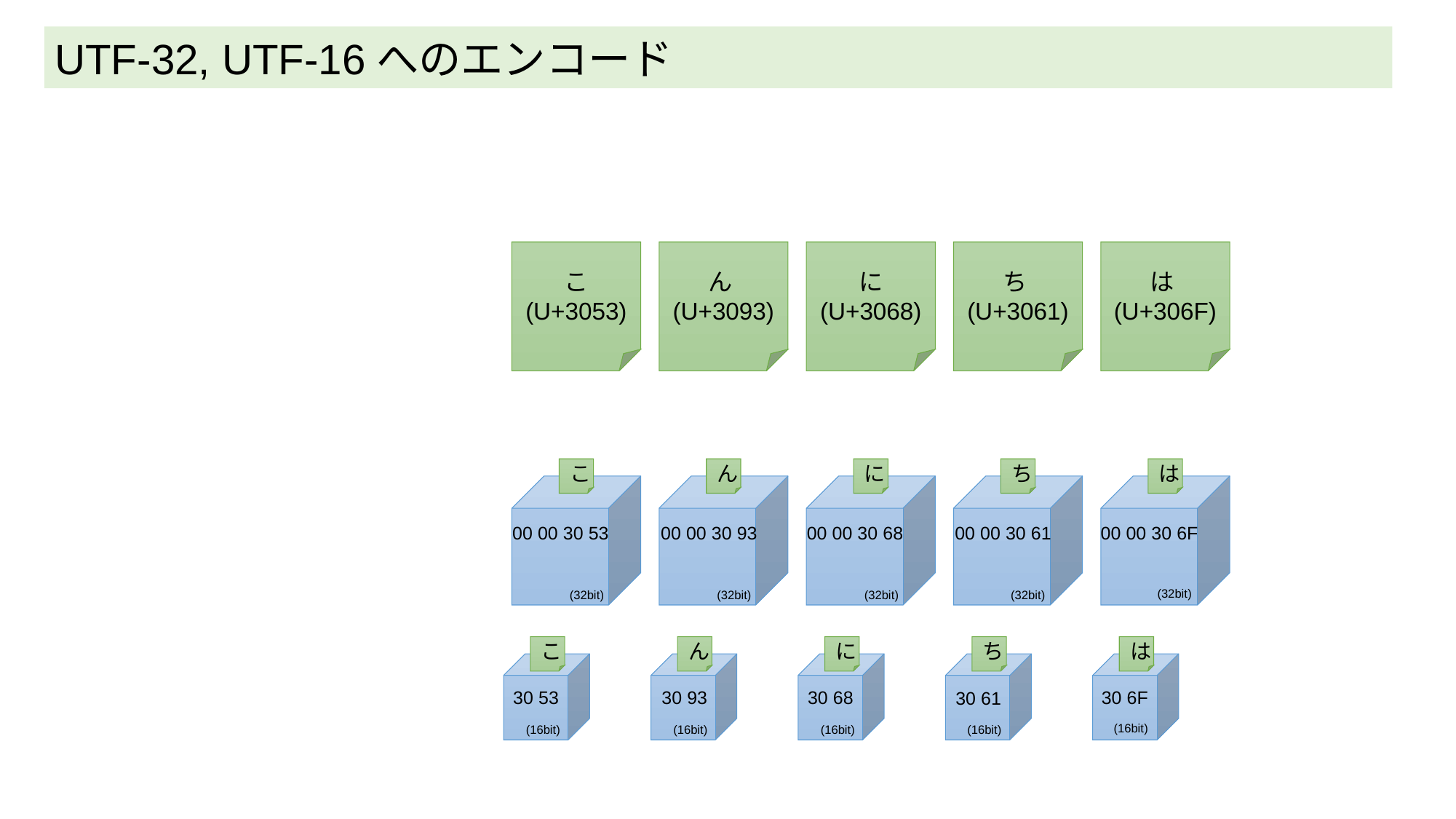

UTF-32, UTF-16へのエンコード
こ
(U+3053)
ん(U+3093)
に
(U+3068)
ち(U+3061)
は(U+306F)
こ
ん
に
ち
は

00 00 30 68
00 00 30 93
00 00 30 53
00 00 30 6F
00 00 30 61
(32bit)
(32bit)
(32bit)
(32bit)
(32bit)
こ
ん
に
ち
は

30 68
30 93
30 53
30 6F
30 61
(16bit)
(16bit)
(16bit)
(16bit)
(16bit)